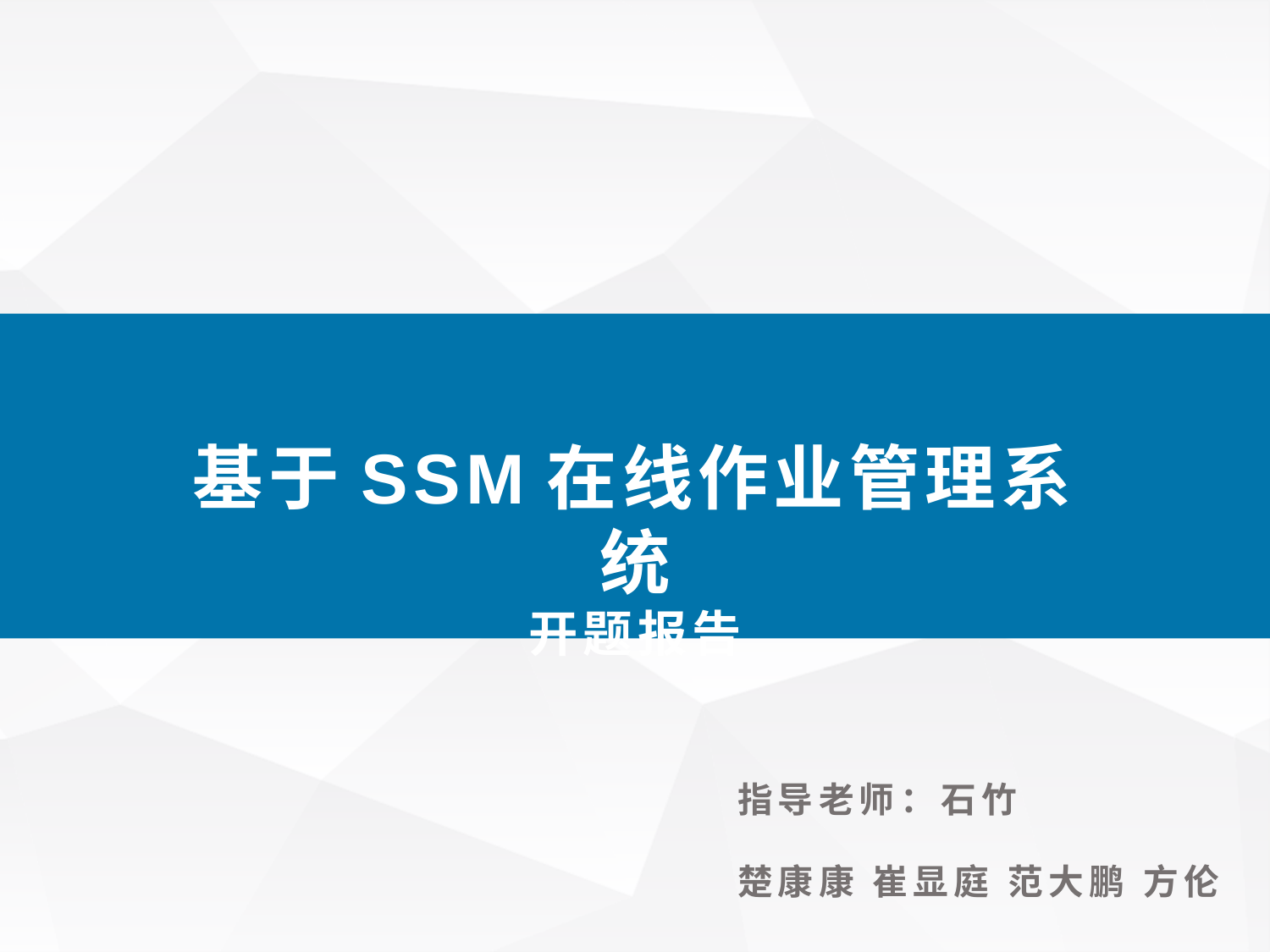

我们毕业啦
其实是答辩的标题地方
基于SSM在线作业管理系统
开题报告
     指导老师：石竹
     楚康康 崔显庭 范大鹏 方伦